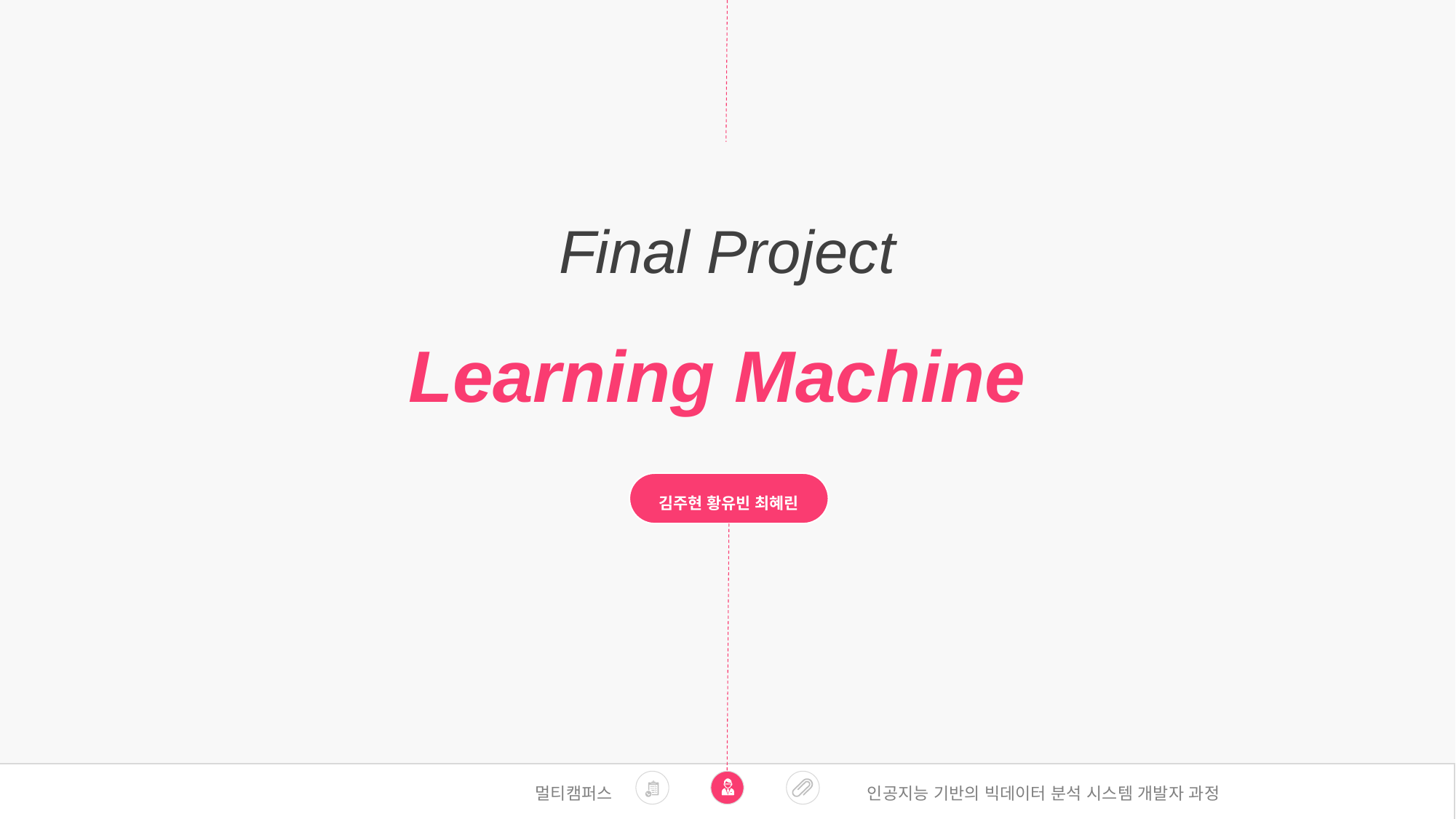

Final Project
Learning Machine
김주현 황유빈 최혜린

멀티캠퍼스
인공지능 기반의 빅데이터 분석 시스템 개발자 과정